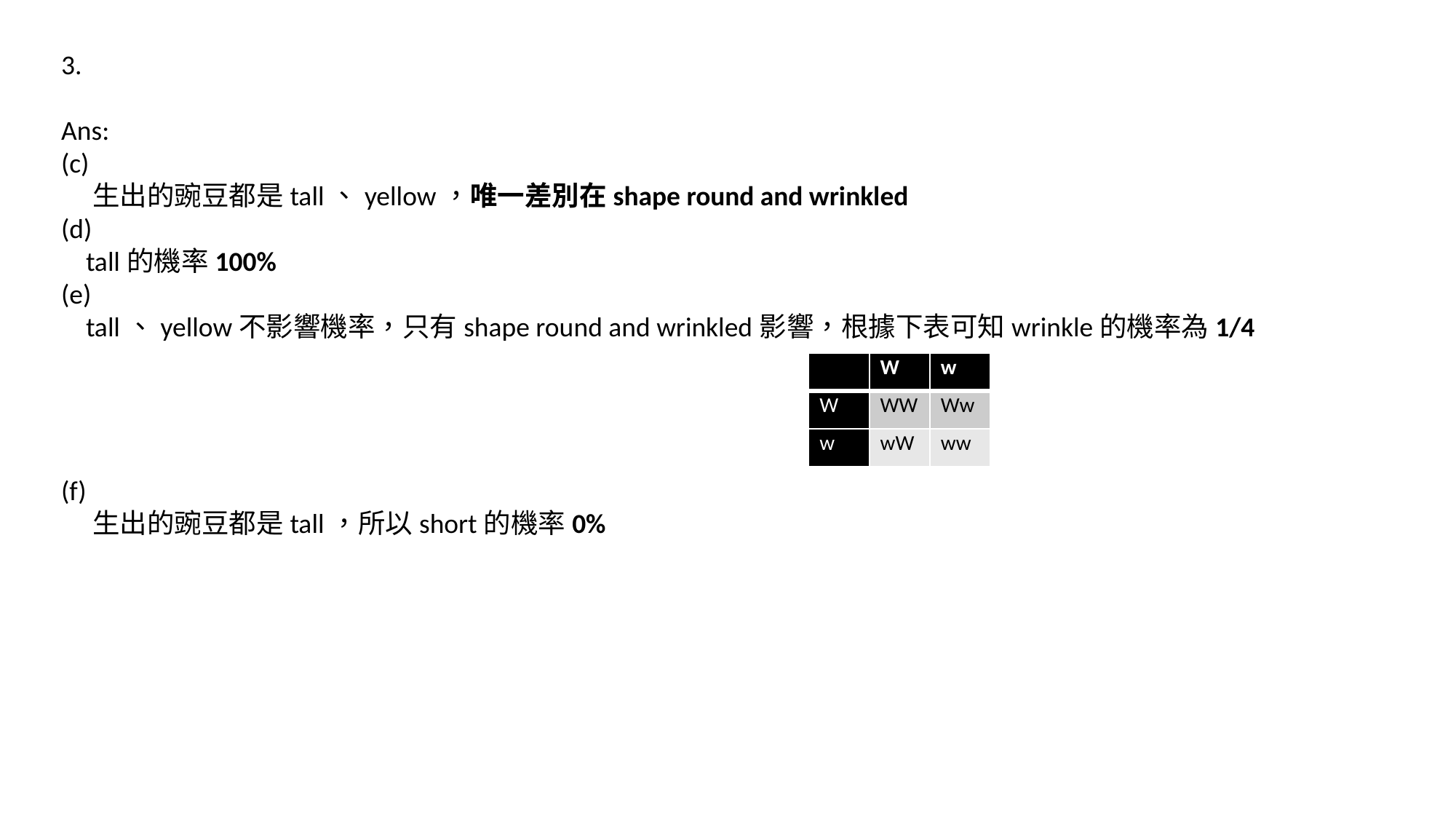

3.

Ans:
(c)
    生出的豌豆都是tall、yellow，唯一差別在shape round and wrinkled
(d)
    tall的機率100%
(e)
    tall、yellow不影響機率，只有shape round and wrinkled影響，根據下表可知wrinkle的機率為1/4

(f)
    生出的豌豆都是tall，所以short的機率0%
|  | W | w |
| --- | --- | --- |
| W | WW | Ww |
| w | wW | ww |